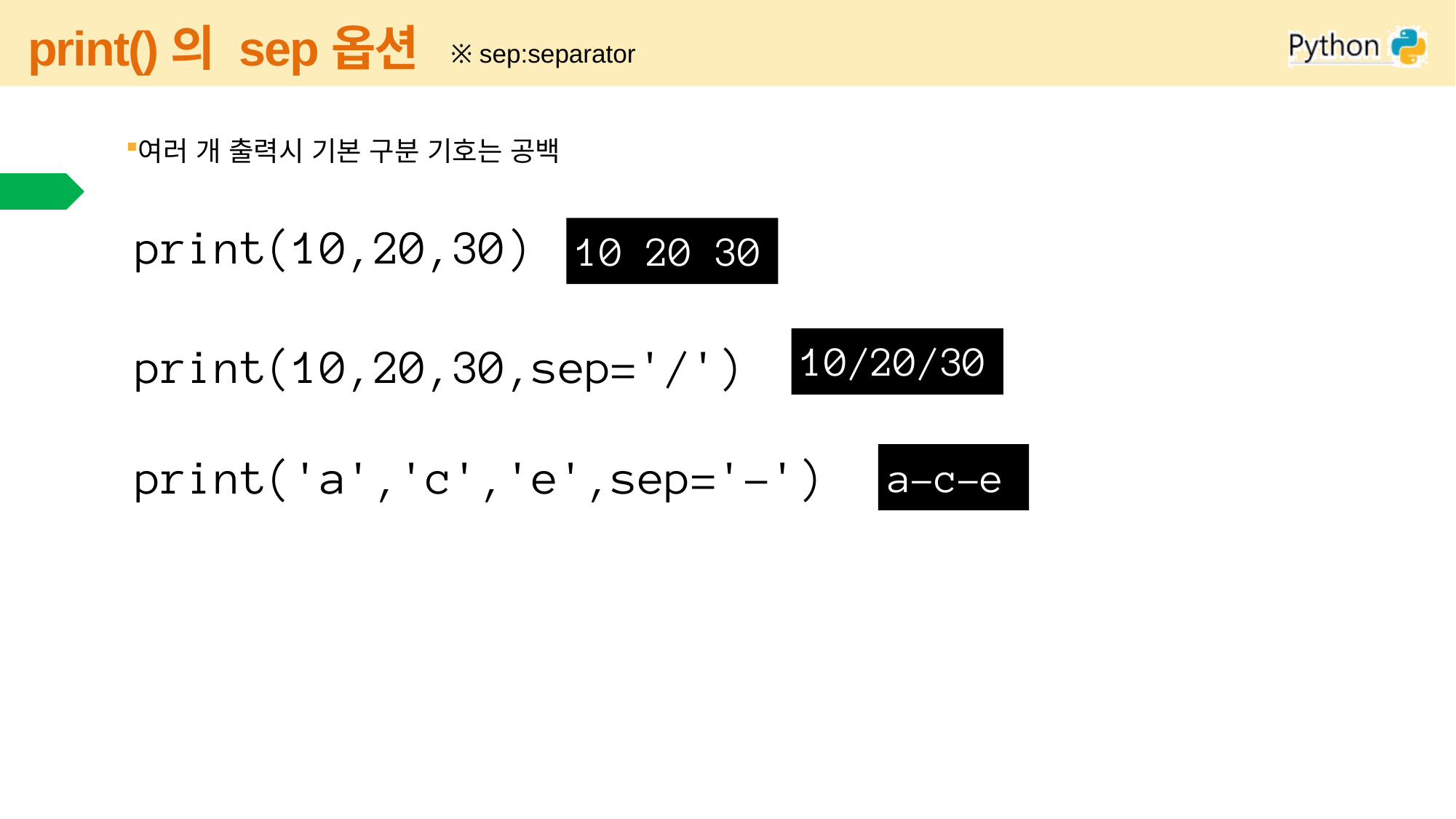

# print()의 sep옵션
※ sep:separator
여러 개 출력시 기본 구분 기호는 공백
코드
print(10,20,30)
10 20 30
10/20/30
print(10,20,30,sep='/')
print('a','c','e',sep='-')
a-c-e